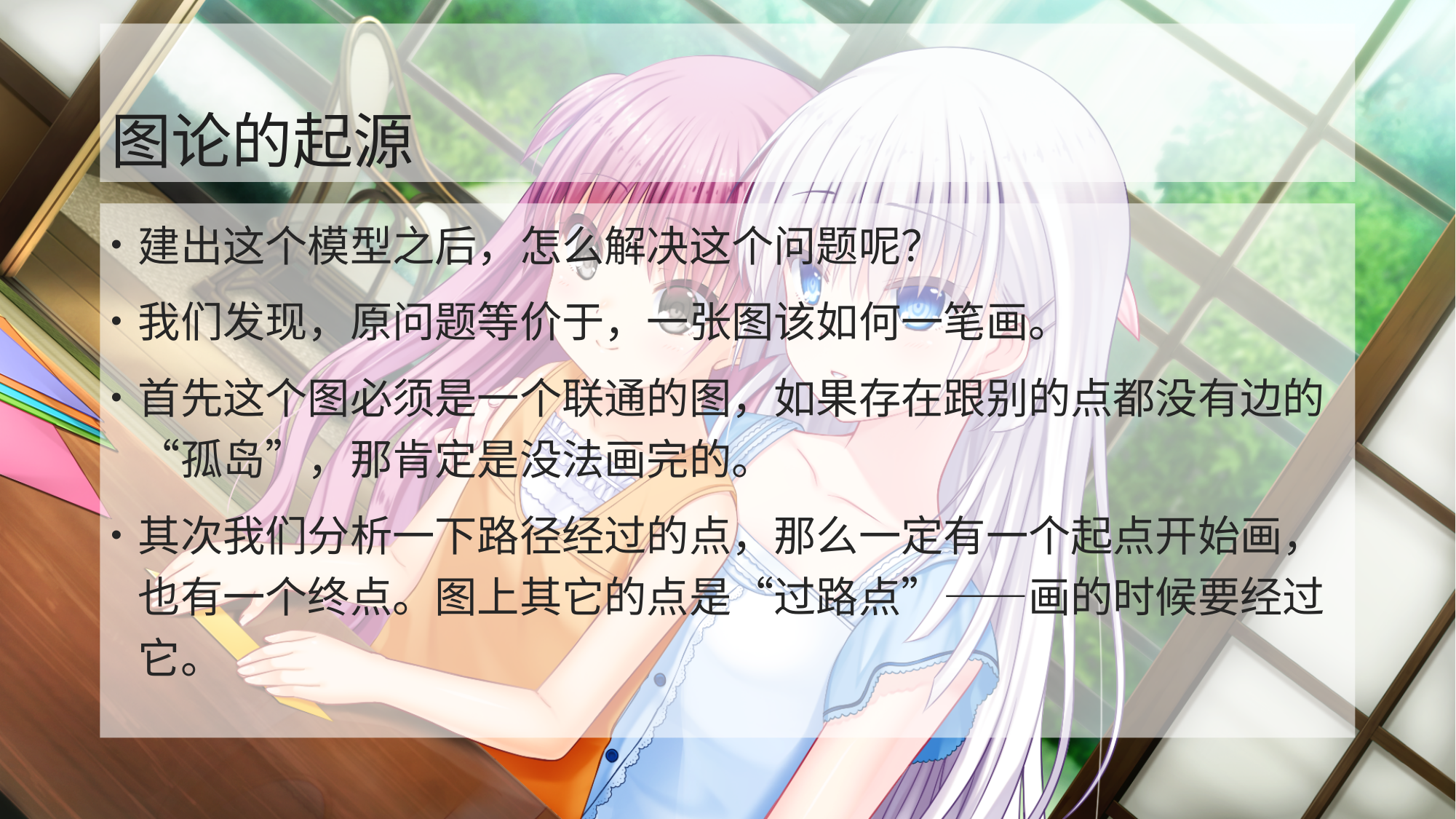

# 图论的起源
建出这个模型之后，怎么解决这个问题呢？
我们发现，原问题等价于，一张图该如何一笔画。
首先这个图必须是一个联通的图，如果存在跟别的点都没有边的“孤岛”，那肯定是没法画完的。
其次我们分析一下路径经过的点，那么一定有一个起点开始画，也有一个终点。图上其它的点是“过路点”——画的时候要经过它。